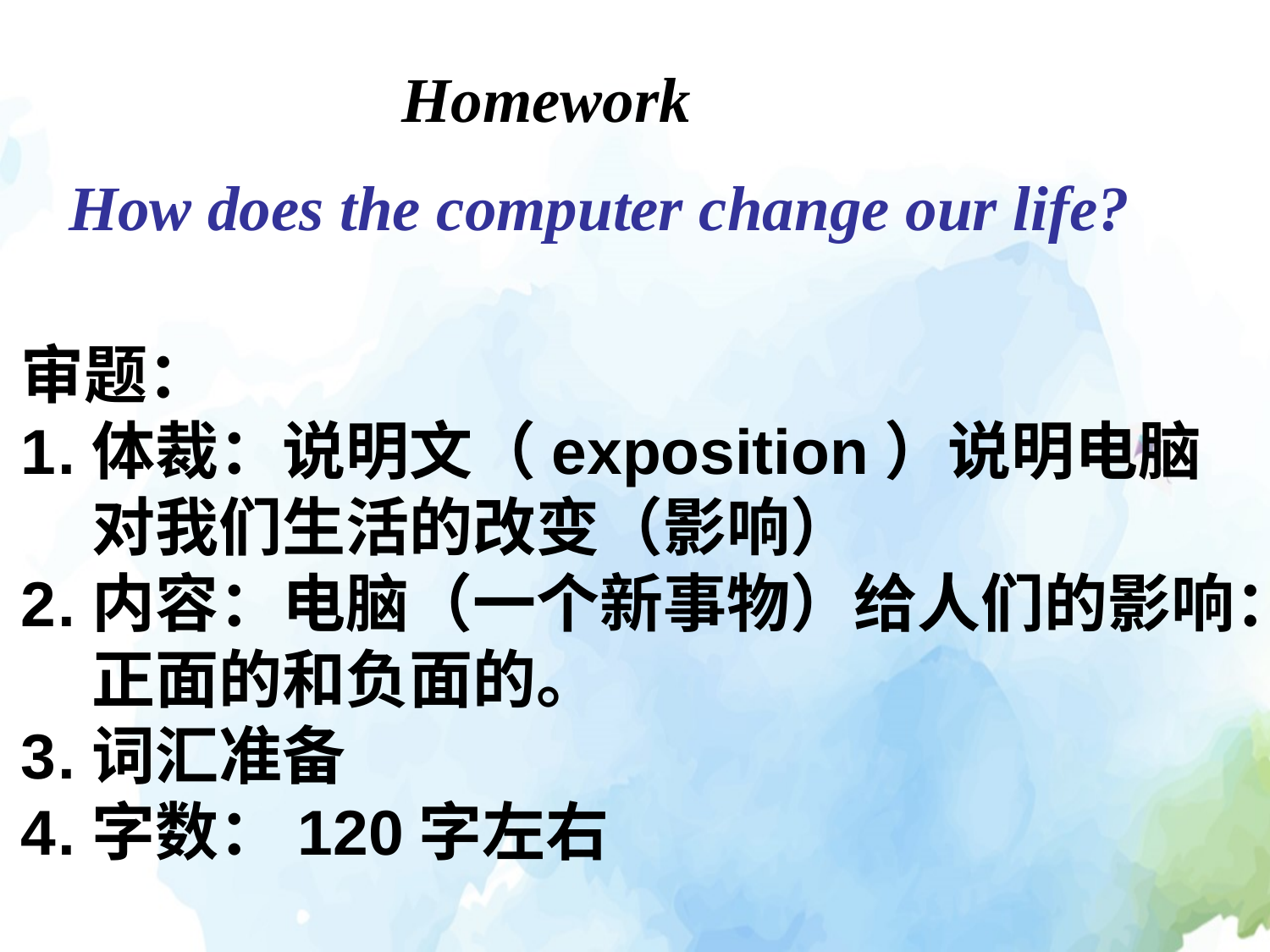

Homework
   How does the computer change our life?
审题：
体裁：说明文（exposition）说明电脑对我们生活的改变（影响）
内容：电脑（一个新事物）给人们的影响：正面的和负面的。
词汇准备
字数：120字左右